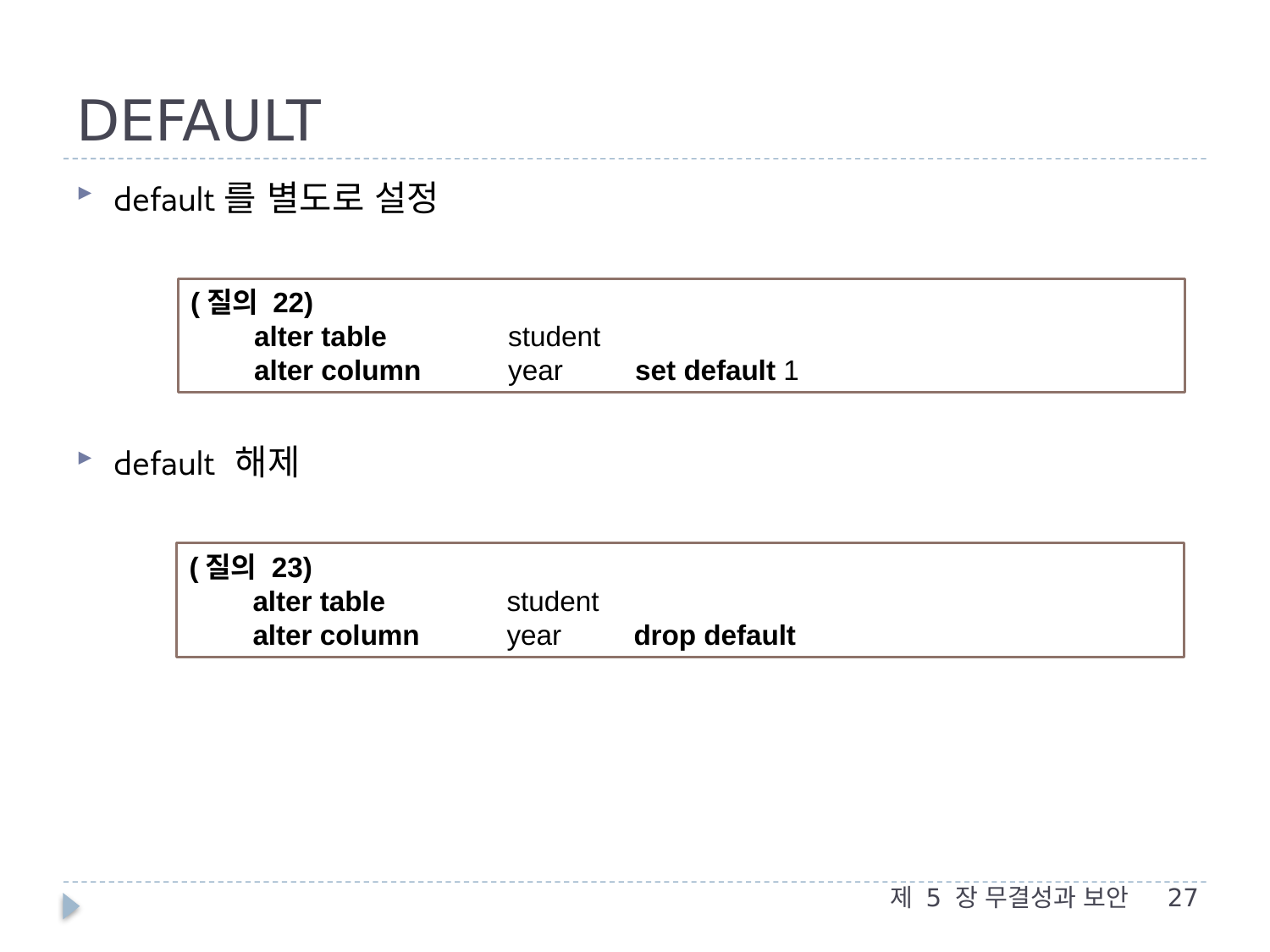

# DEFAULT
default를 별도로 설정

default 해제

(질의 22)
alter table 	student
alter column 	year 	set default 1
(질의 23)
alter table 	student
alter column 	year 	drop default
제 5 장 무결성과 보안
27